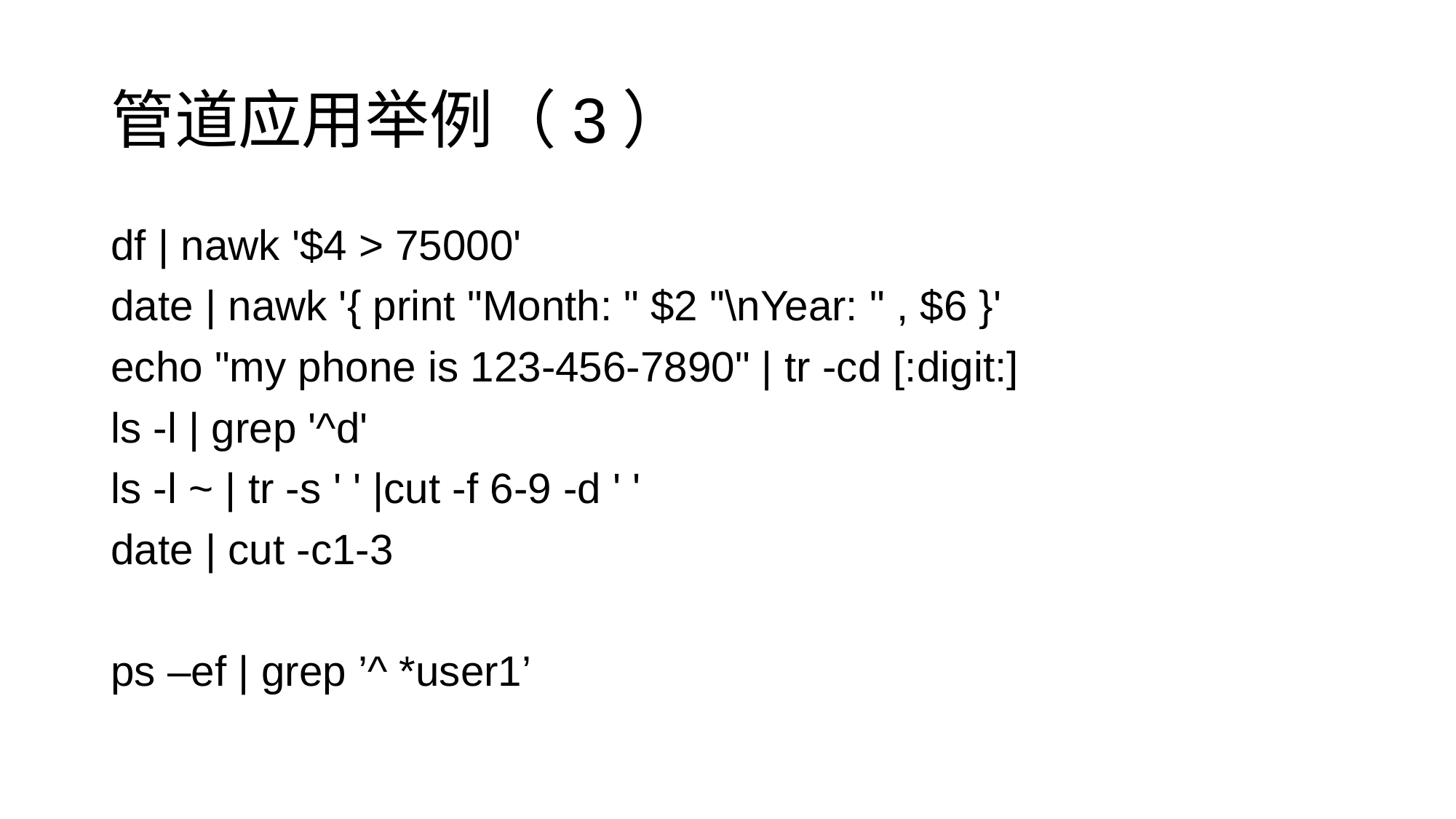

# 管道应用举例（3）
df | nawk '$4 > 75000'
date | nawk '{ print "Month: " $2 "\nYear: " , $6 }'
echo "my phone is 123-456-7890" | tr -cd [:digit:]
ls -l | grep '^d'
ls -l ~ | tr -s ' ' |cut -f 6-9 -d ' '
date | cut -c1-3

ps –ef | grep ’^ *user1’